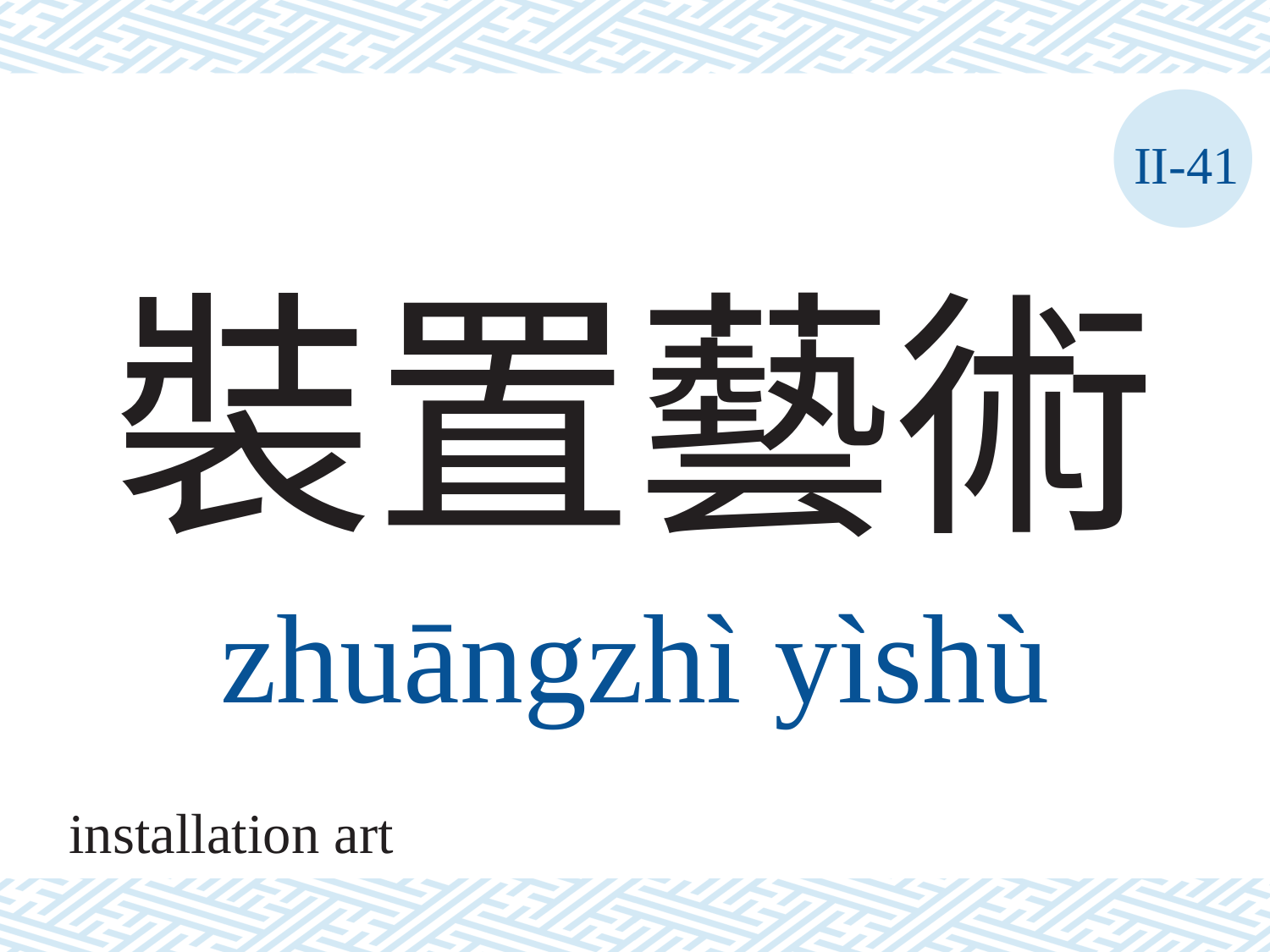

II-41
# 裝置藝術
zhuāngzhì	yìshù
installation art